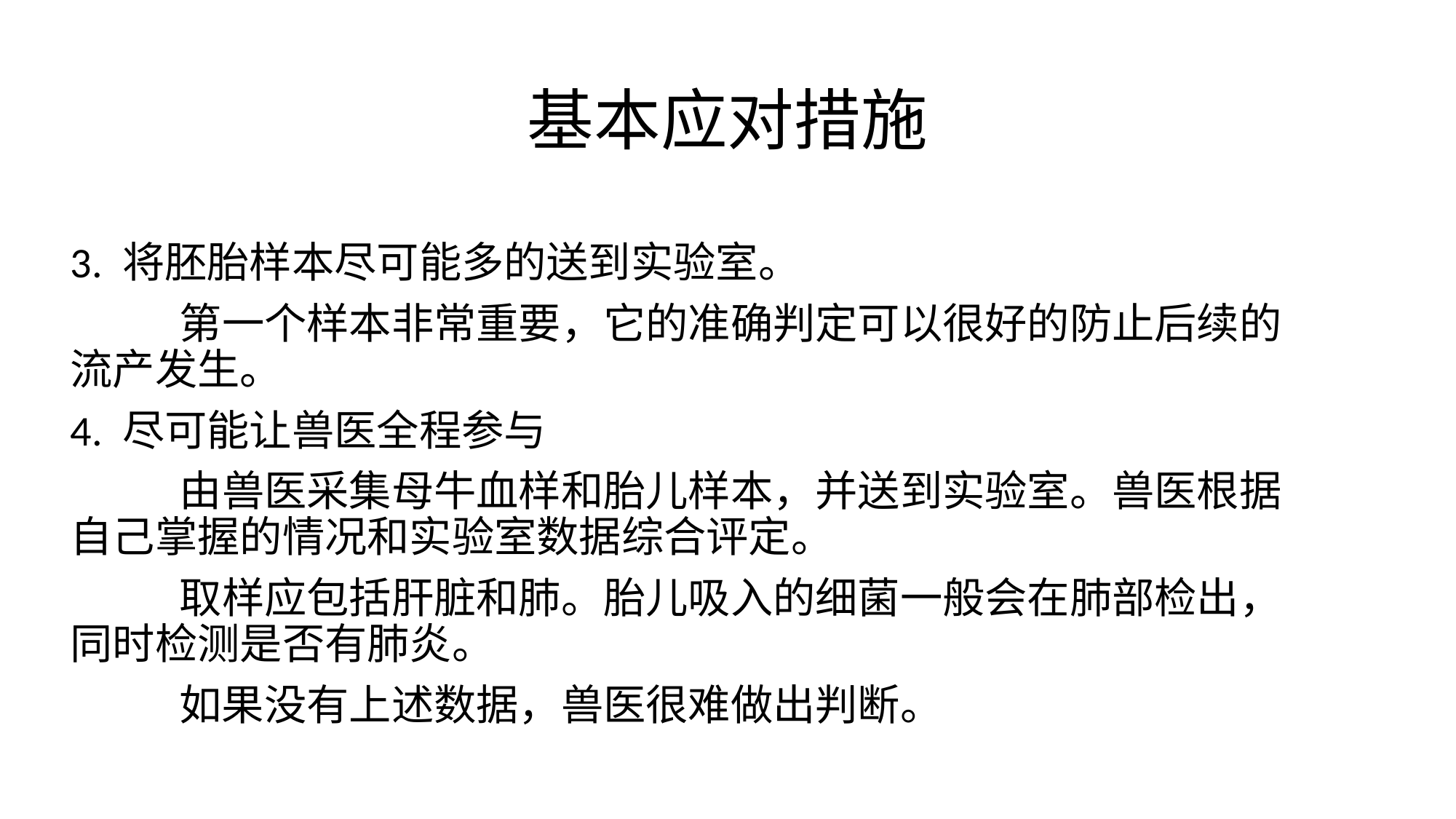

# 基本应对措施
3. 将胚胎样本尽可能多的送到实验室。
	第一个样本非常重要，它的准确判定可以很好的防止后续的流产发生。
4. 尽可能让兽医全程参与
	由兽医采集母牛血样和胎儿样本，并送到实验室。兽医根据自己掌握的情况和实验室数据综合评定。
	取样应包括肝脏和肺。胎儿吸入的细菌一般会在肺部检出，同时检测是否有肺炎。
	如果没有上述数据，兽医很难做出判断。